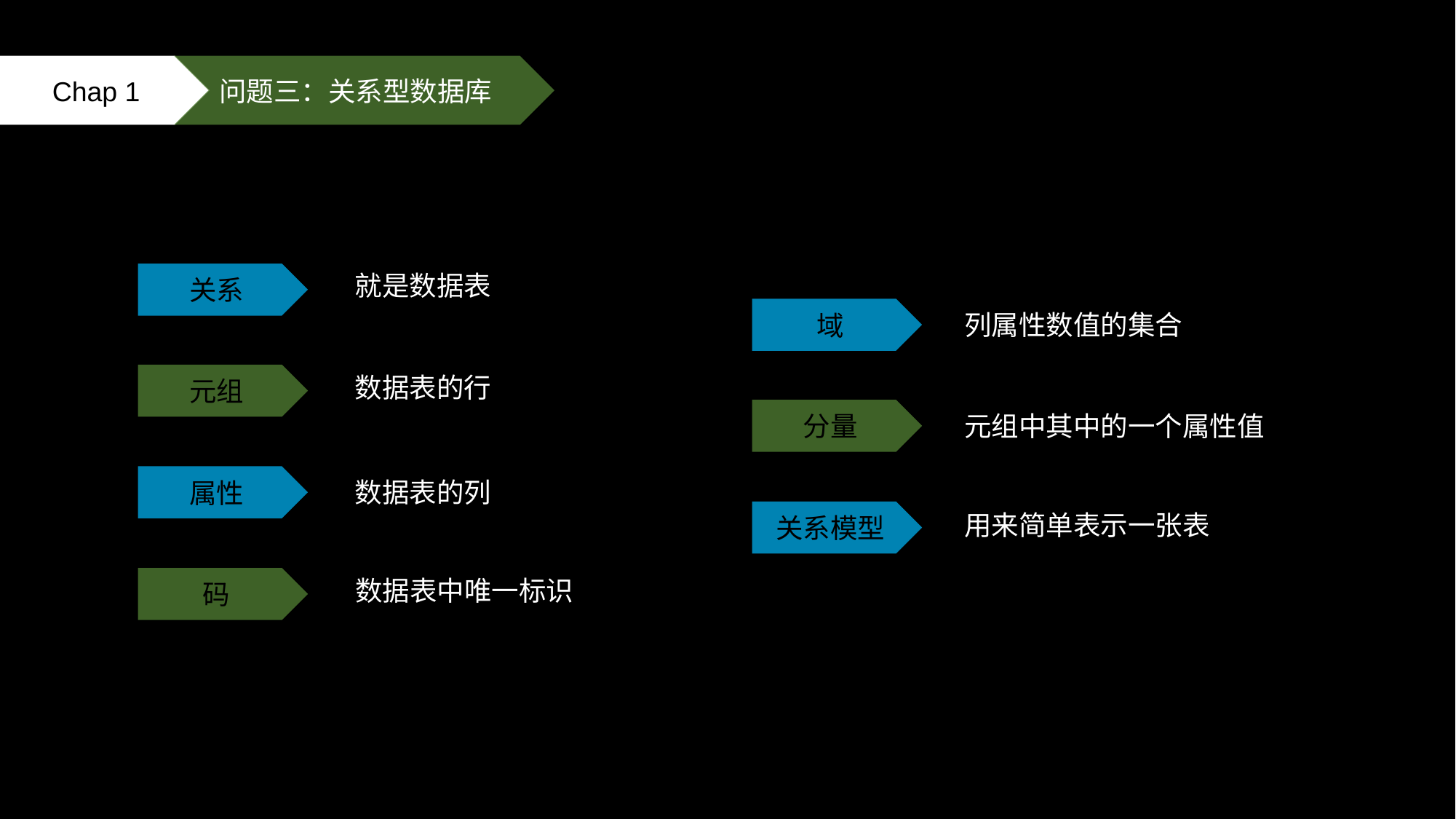

Chap 1
问题三：关系型数据库
关系
就是数据表
域
列属性数值的集合
元组
数据表的行
分量
元组中其中的一个属性值
属性
数据表的列
关系模型
用来简单表示一张表
码
数据表中唯一标识